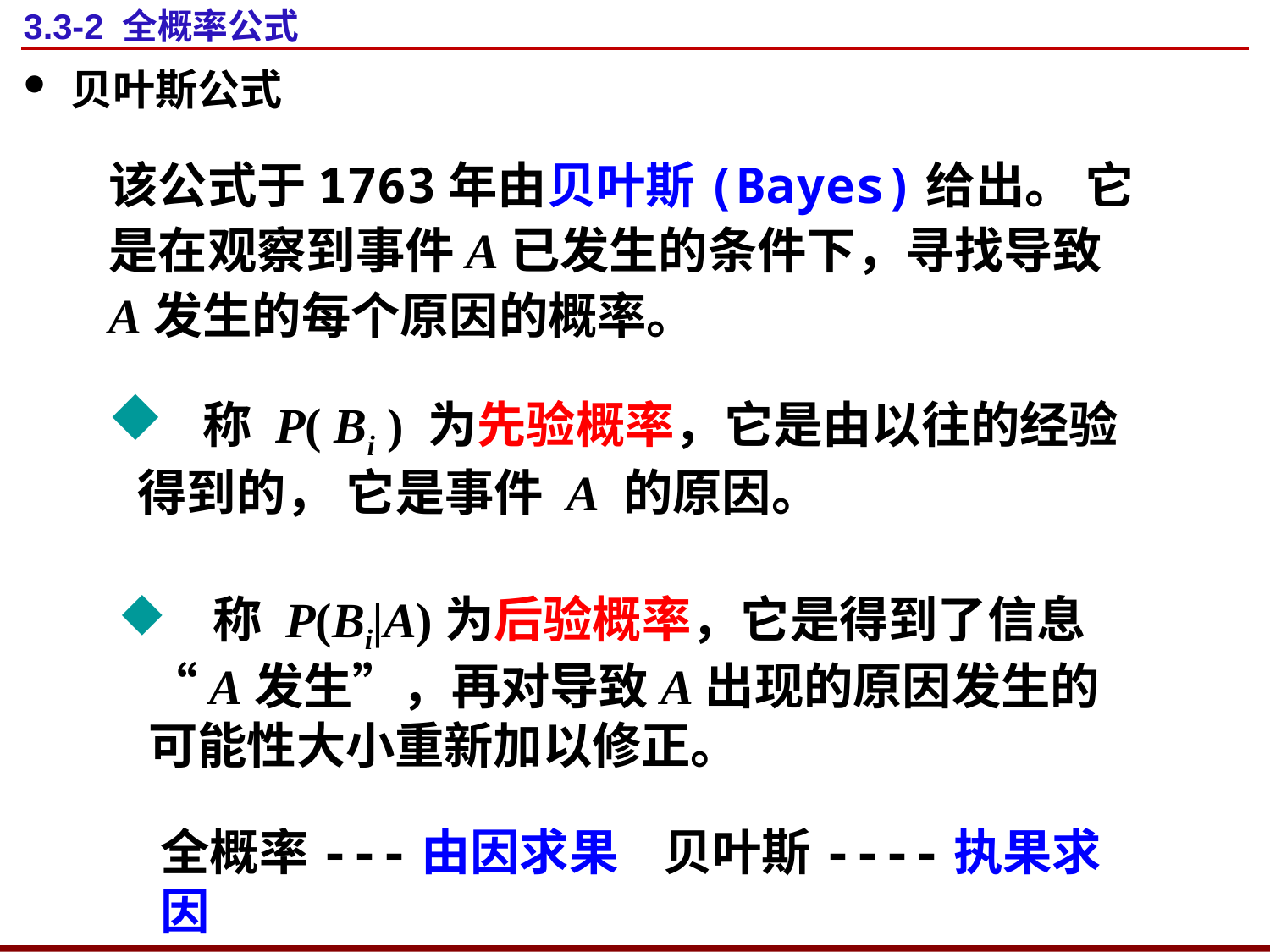

# 3.3-2 全概率公式
贝叶斯公式
该公式于1763年由贝叶斯(Bayes)给出。 它是在观察到事件A已发生的条件下，寻找导致A发生的每个原因的概率。
  称 P( Bi ) 为先验概率，它是由以往的经验得到的， 它是事件 A 的原因。
   称 P(Bi|A)为后验概率，它是得到了信息“A发生”，再对导致A出现的原因发生的可能性大小重新加以修正。
全概率---由因求果    贝叶斯----执果求因